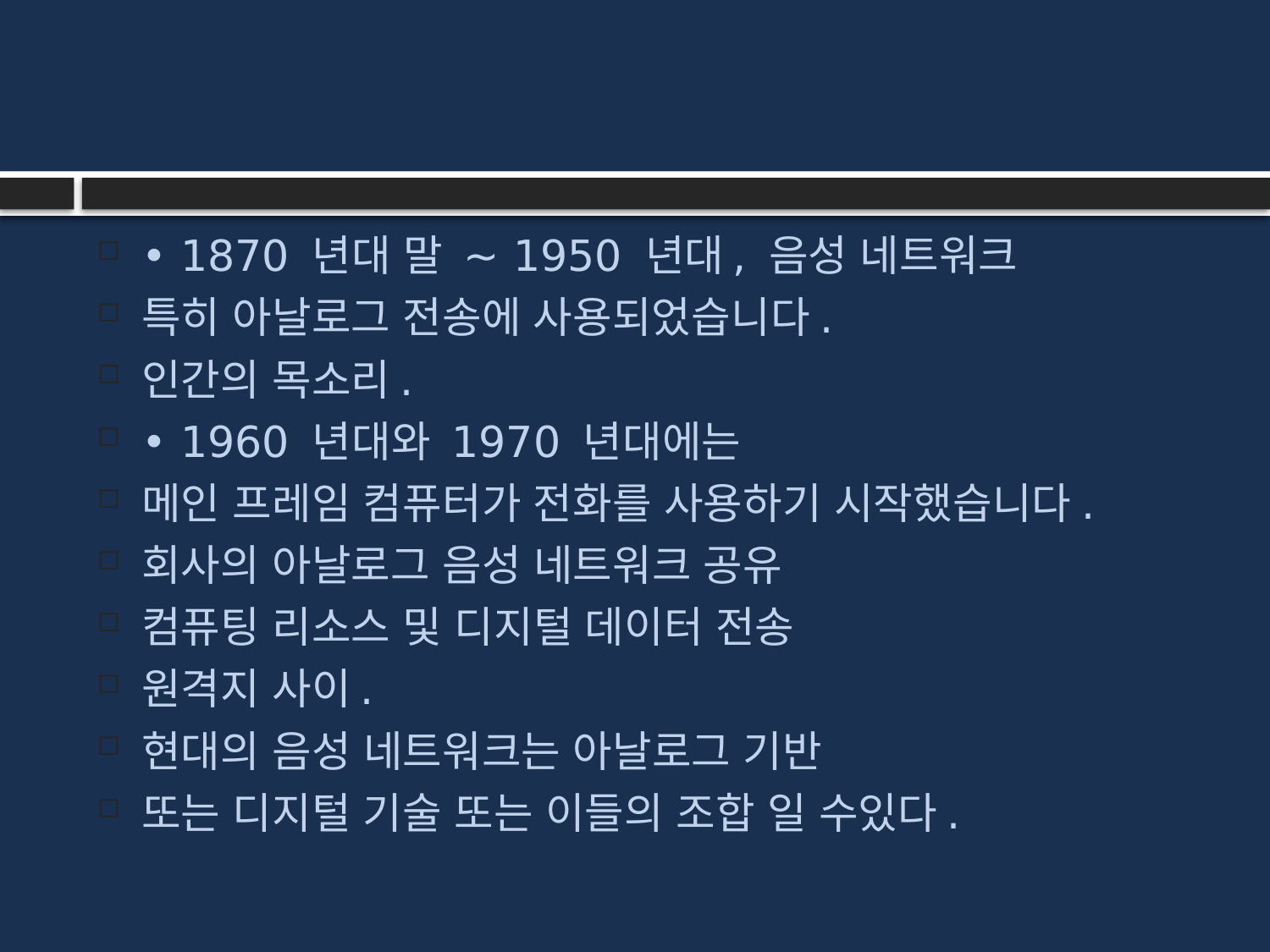

#
• 1870 년대 말 ~ 1950 년대, 음성 네트워크
특히 아날로그 전송에 사용되었습니다.
인간의 목소리.
• 1960 년대와 1970 년대에는
메인 프레임 컴퓨터가 전화를 사용하기 시작했습니다.
회사의 아날로그 음성 네트워크 공유
컴퓨팅 리소스 및 디지털 데이터 전송
원격지 사이.
현대의 음성 네트워크는 아날로그 기반
또는 디지털 기술 또는 이들의 조합 일 수있다.